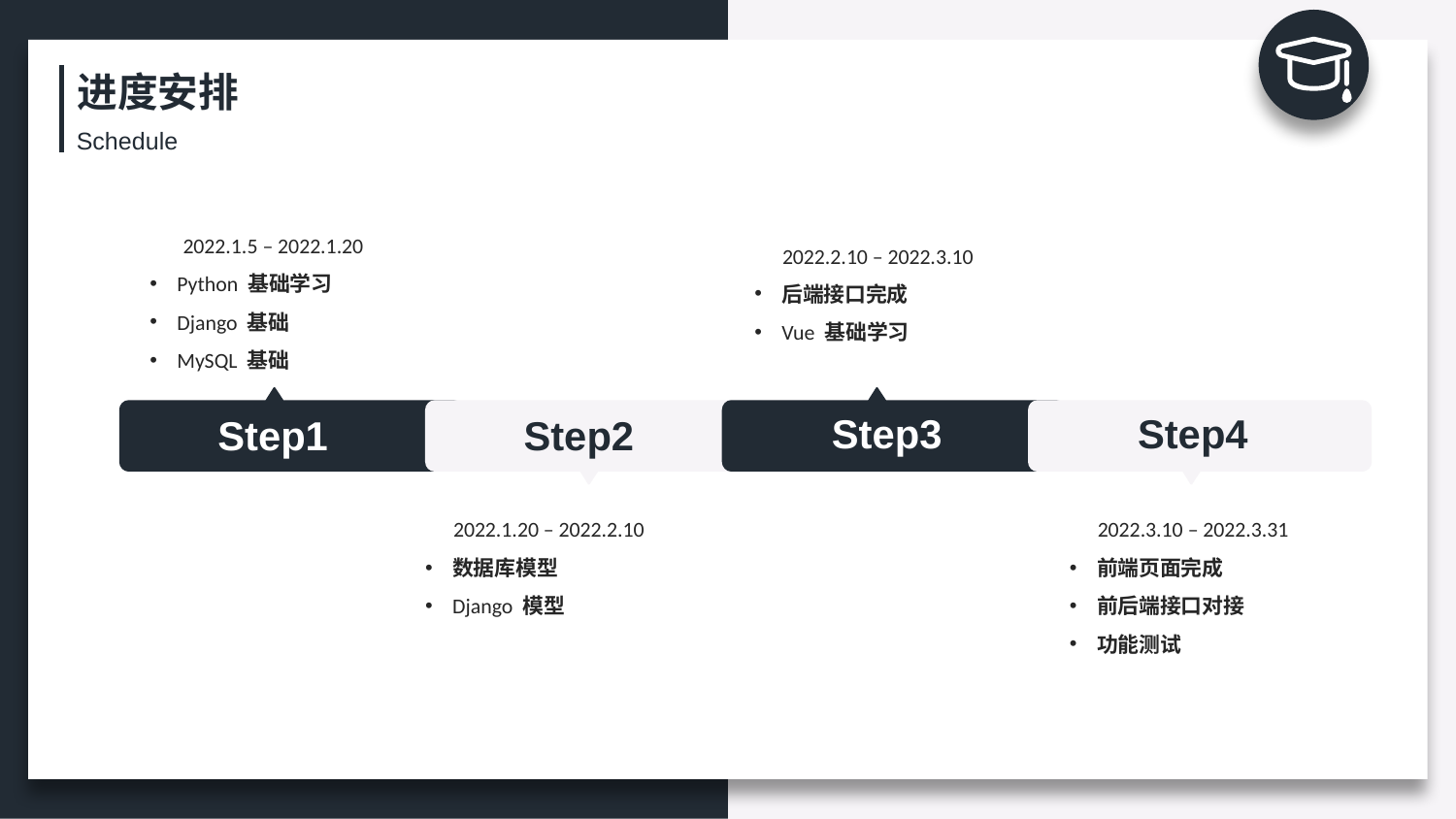

进度安排
Schedule
2022.1.5 – 2022.1.20
Python 基础学习
Django 基础
MySQL 基础
2022.2.10 – 2022.3.10
后端接口完成
Vue 基础学习

Step3
Step4

Step1
Step2
2022.1.20 – 2022.2.10
数据库模型
Django 模型
2022.3.10 – 2022.3.31
前端页面完成
前后端接口对接
功能测试